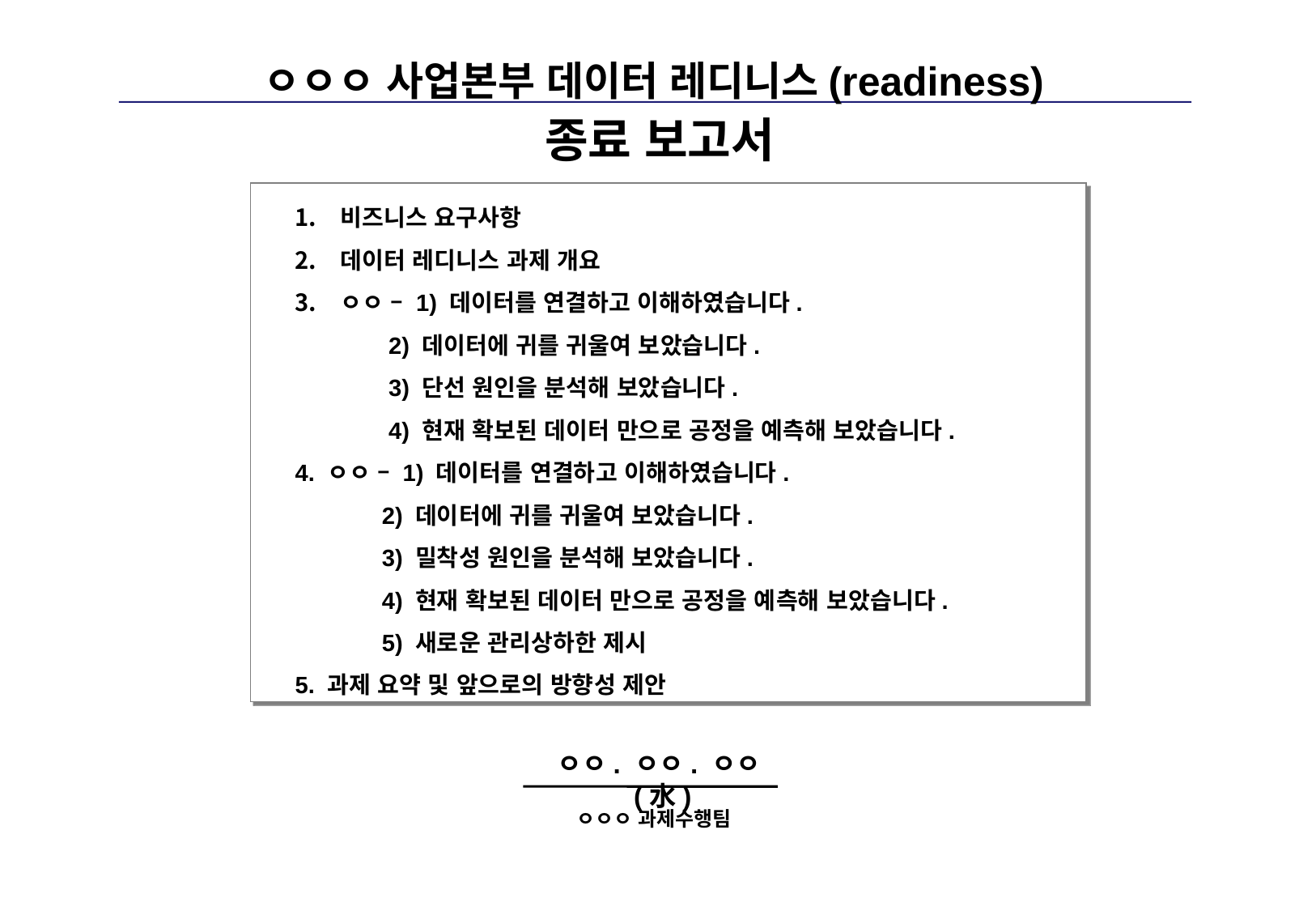

ㅇㅇㅇ 사업본부 데이터 레디니스(readiness)
종료 보고서

비즈니스 요구사항
데이터 레디니스 과제 개요
ㅇㅇ – 1) 데이터를 연결하고 이해하였습니다.
              2) 데이터에 귀를 귀울여 보았습니다.
              3) 단선 원인을 분석해 보았습니다.
              4) 현재 확보된 데이터 만으로 공정을 예측해 보았습니다.
4. ㅇㅇ – 1) 데이터를 연결하고 이해하였습니다.
             2) 데이터에 귀를 귀울여 보았습니다.
             3) 밀착성 원인을 분석해 보았습니다.
             4) 현재 확보된 데이터 만으로 공정을 예측해 보았습니다.
             5) 새로운 관리상하한 제시
5. 과제 요약 및 앞으로의 방향성 제안

ㅇㅇ. ㅇㅇ. ㅇㅇ(水)

ㅇㅇㅇ 과제수행팀